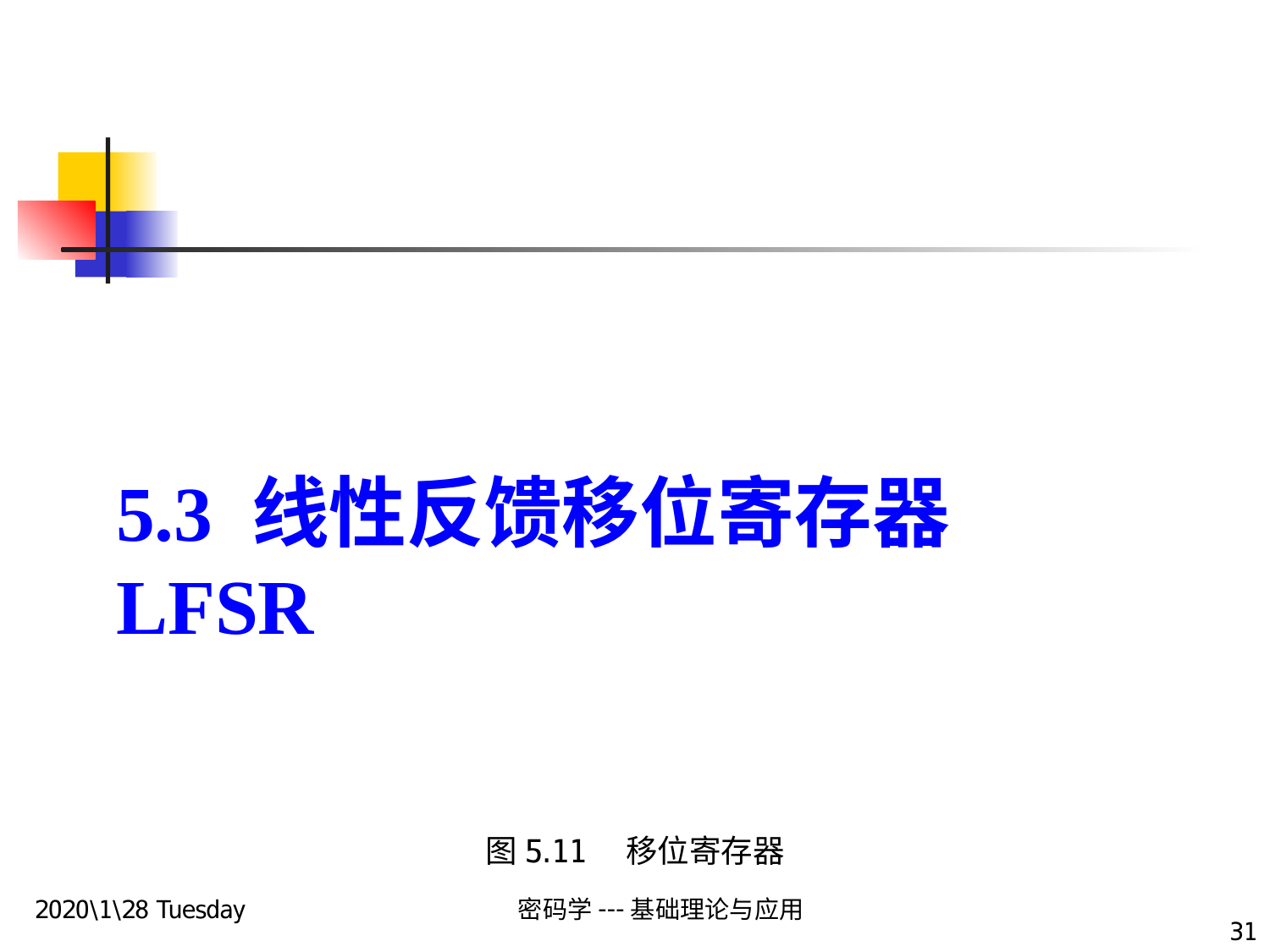

5.3 线性反馈移位寄存器LFSR
图5.11　移位寄存器
2020\1\28 Tuesday
密码学---基础理论与应用
31